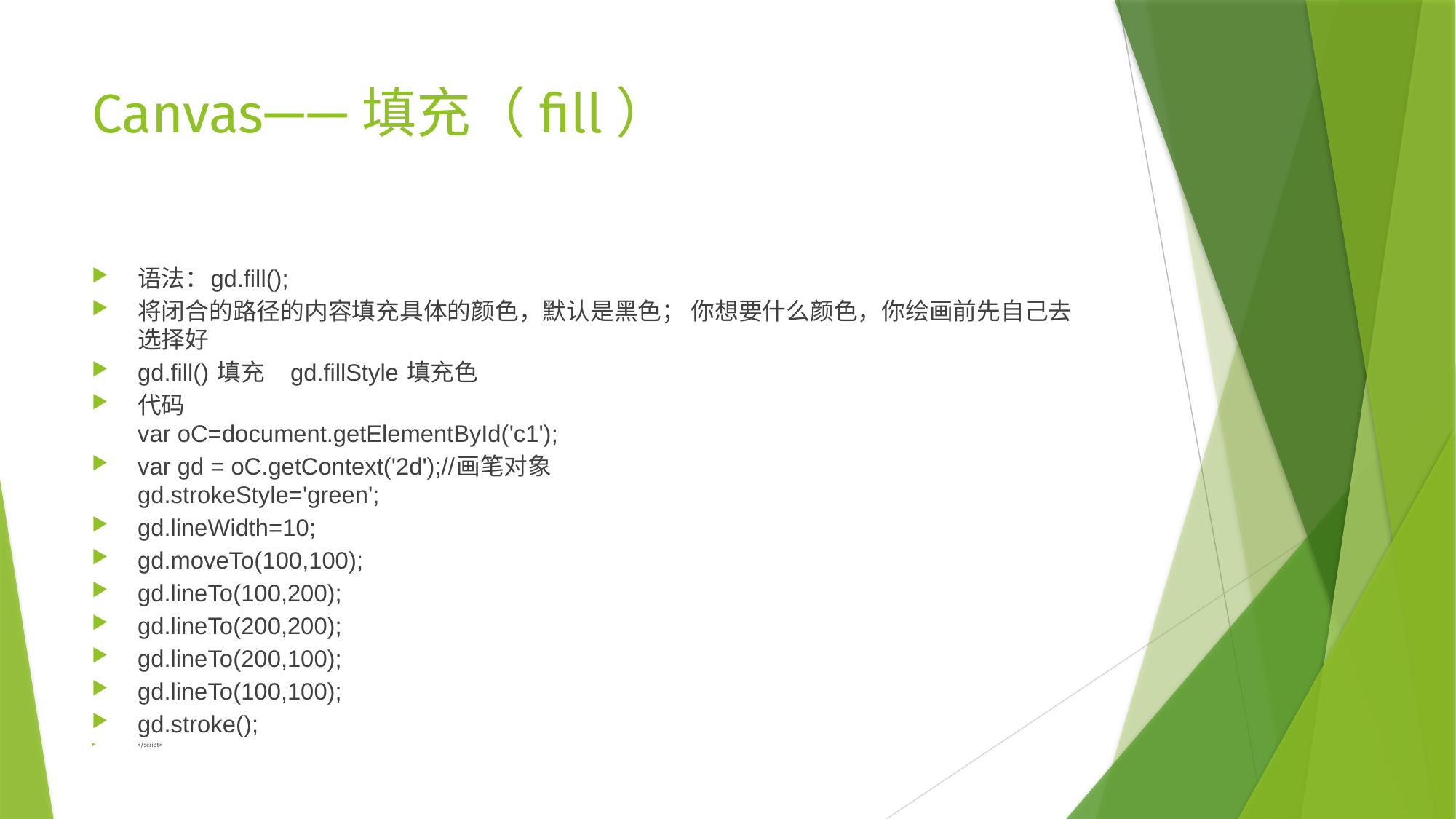

# Canvas——填充（fill）
语法：gd.fill();
将闭合的路径的内容填充具体的颜色，默认是黑色； 你想要什么颜色，你绘画前先自己去选择好
gd.fill() 填充		gd.fillStyle 填充色
代码
var oC=document.getElementById('c1');
var gd = oC.getContext('2d');//画笔对象
gd.strokeStyle='green';
gd.lineWidth=10;
gd.moveTo(100,100);
gd.lineTo(100,200);
gd.lineTo(200,200);
gd.lineTo(200,100);
gd.lineTo(100,100);
gd.stroke();
</script>